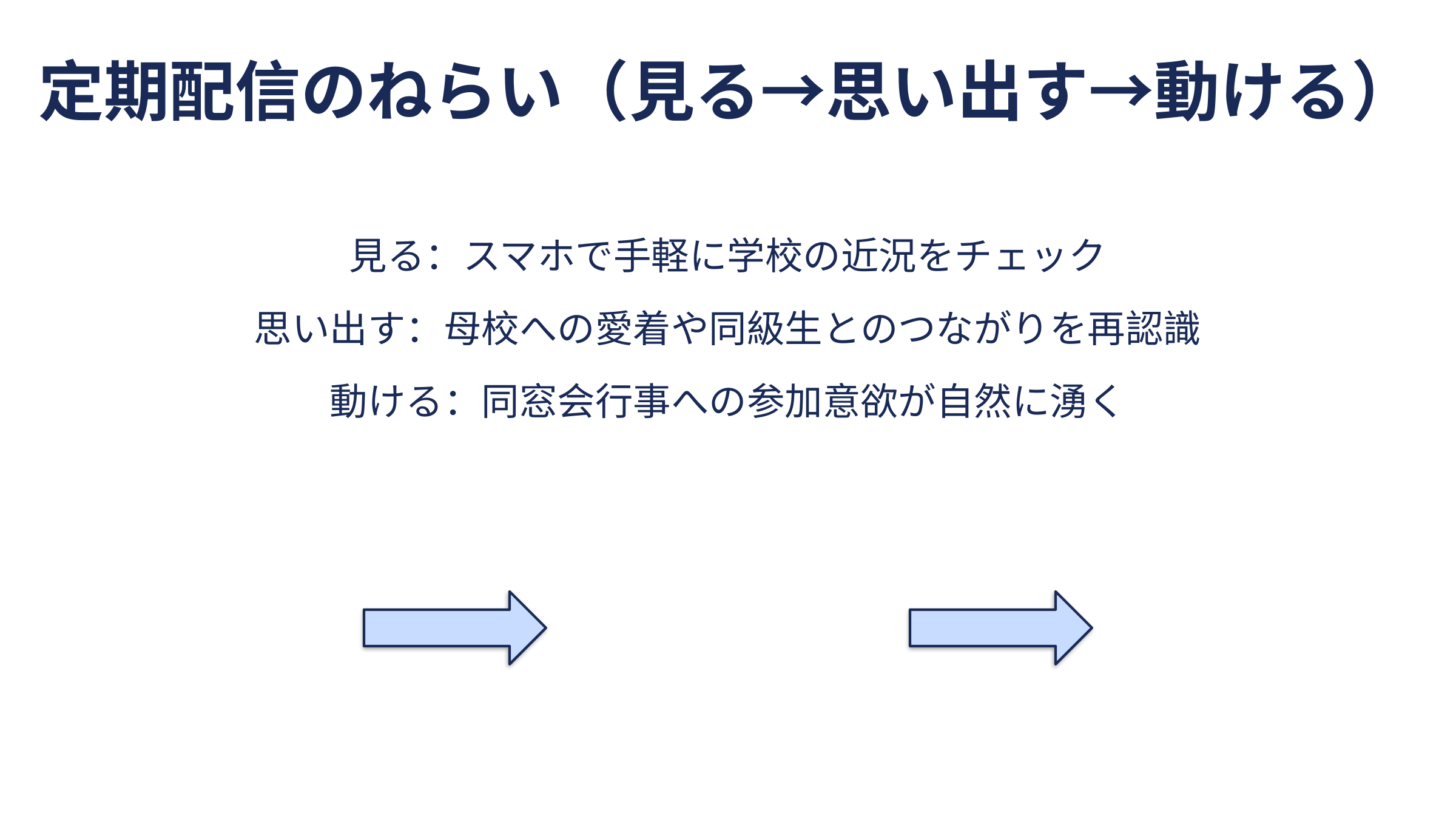

#
定期配信のねらい（見る→思い出す→動ける）
見る：スマホで手軽に学校の近況をチェック

思い出す：母校への愛着や同級生とのつながりを再認識

動ける：同窓会行事への参加意欲が自然に湧く